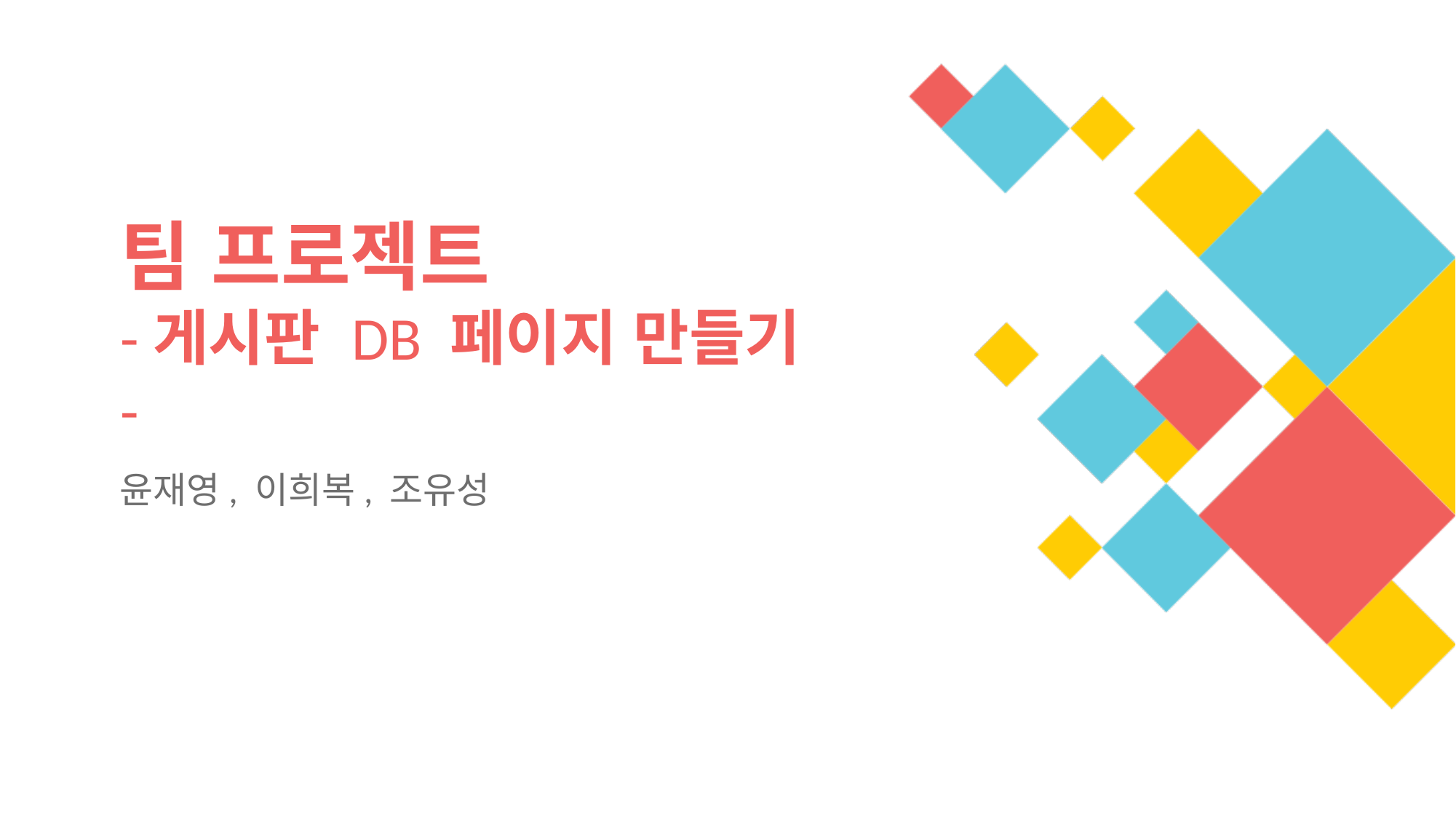

# 팀 프로젝트 -게시판 DB 페이지 만들기-
윤재영, 이희복, 조유성